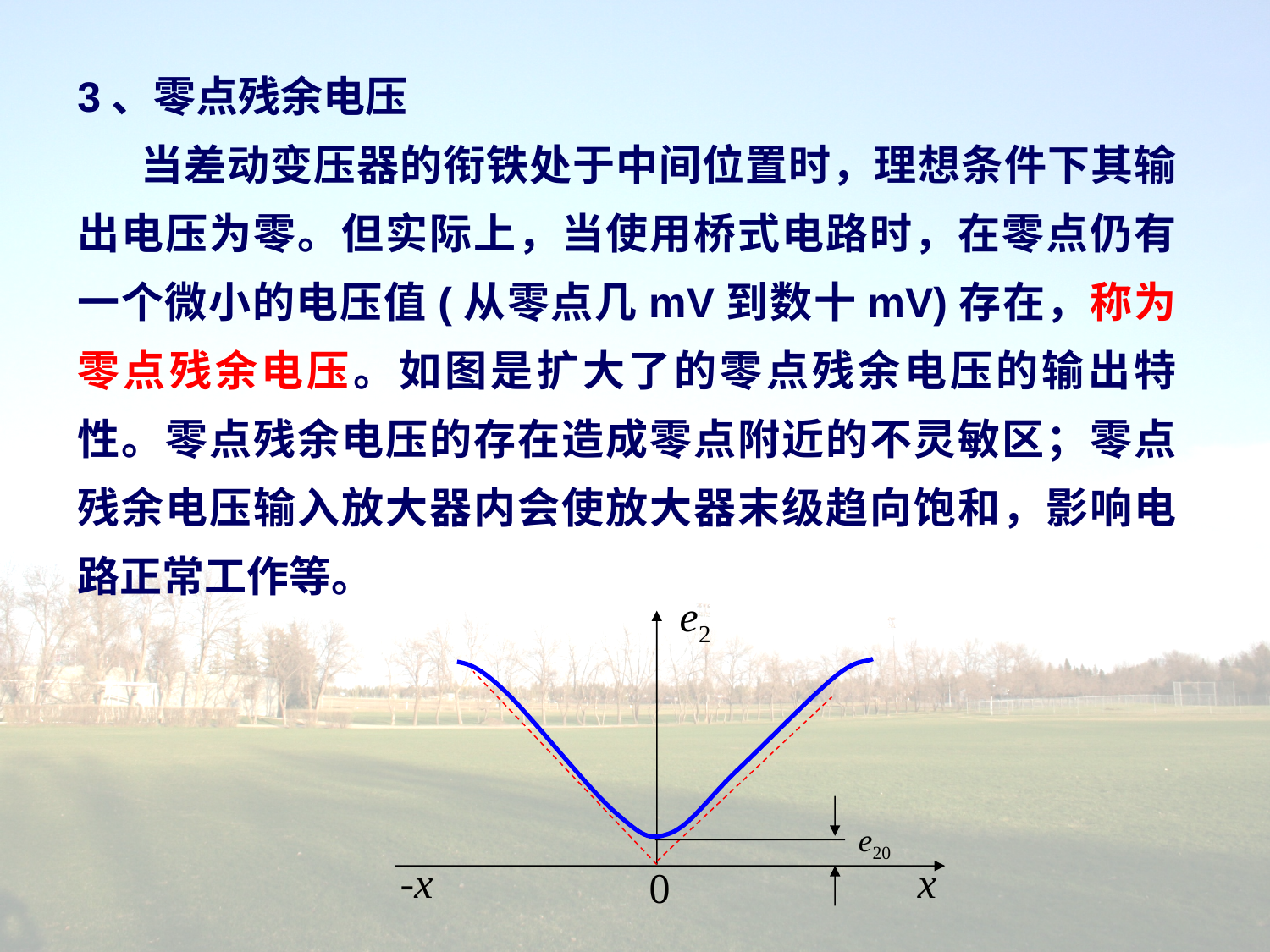

3、零点残余电压
     当差动变压器的衔铁处于中间位置时，理想条件下其输出电压为零。但实际上，当使用桥式电路时，在零点仍有一个微小的电压值(从零点几mV到数十mV)存在，称为零点残余电压。如图是扩大了的零点残余电压的输出特性。零点残余电压的存在造成零点附近的不灵敏区；零点残余电压输入放大器内会使放大器末级趋向饱和，影响电路正常工作等。
e2

e20

-x
x
0